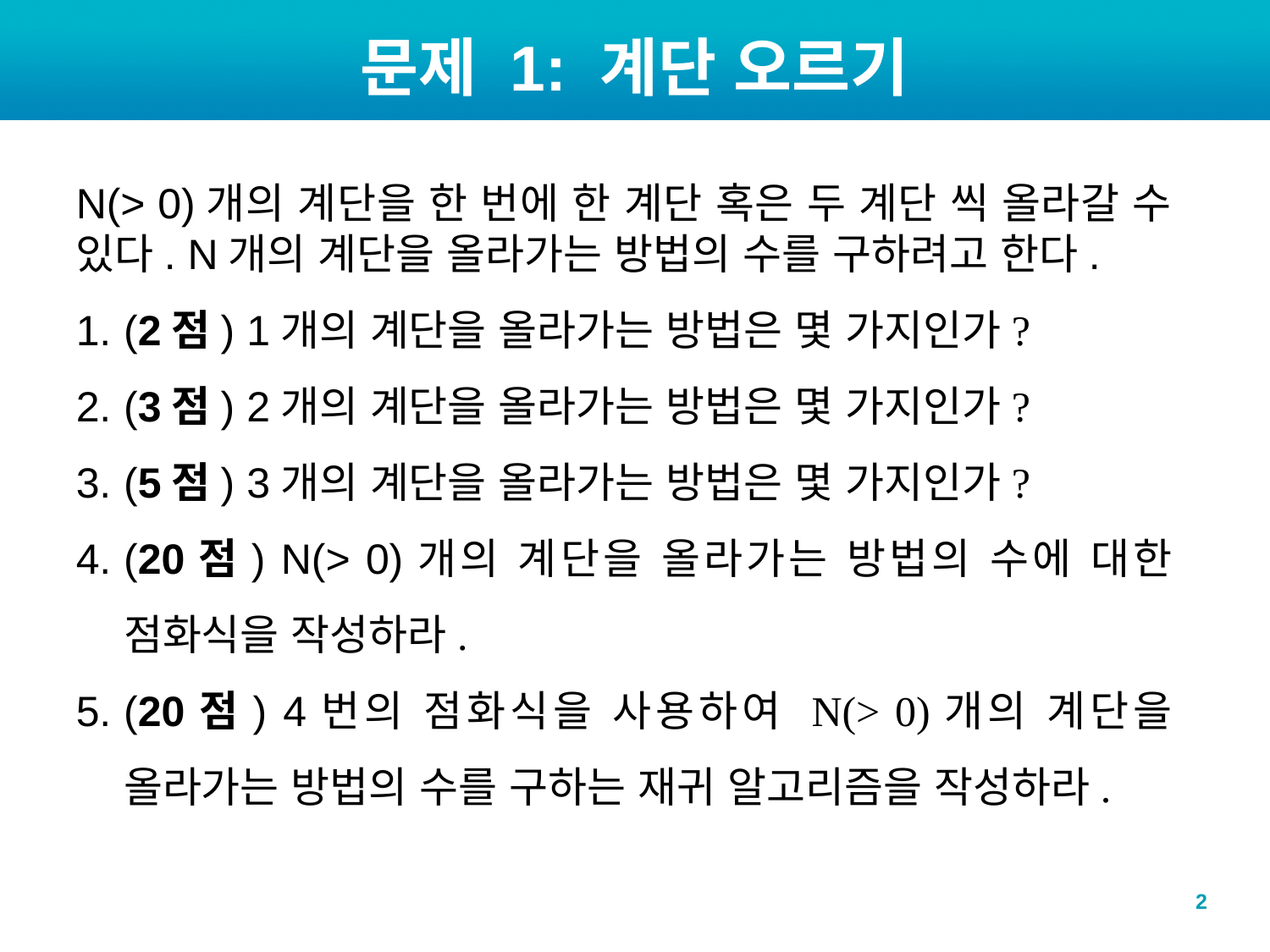

# 문제 1: 계단 오르기
N(> 0)개의 계단을 한 번에 한 계단 혹은 두 계단 씩 올라갈 수 있다. N개의 계단을 올라가는 방법의 수를 구하려고 한다.
(2점) 1개의 계단을 올라가는 방법은 몇 가지인가?
(3점) 2개의 계단을 올라가는 방법은 몇 가지인가?
(5점) 3개의 계단을 올라가는 방법은 몇 가지인가?
(20점) N(> 0)개의 계단을 올라가는 방법의 수에 대한 점화식을 작성하라.
(20점) 4번의 점화식을 사용하여 N(> 0)개의 계단을 올라가는 방법의 수를 구하는 재귀 알고리즘을 작성하라.